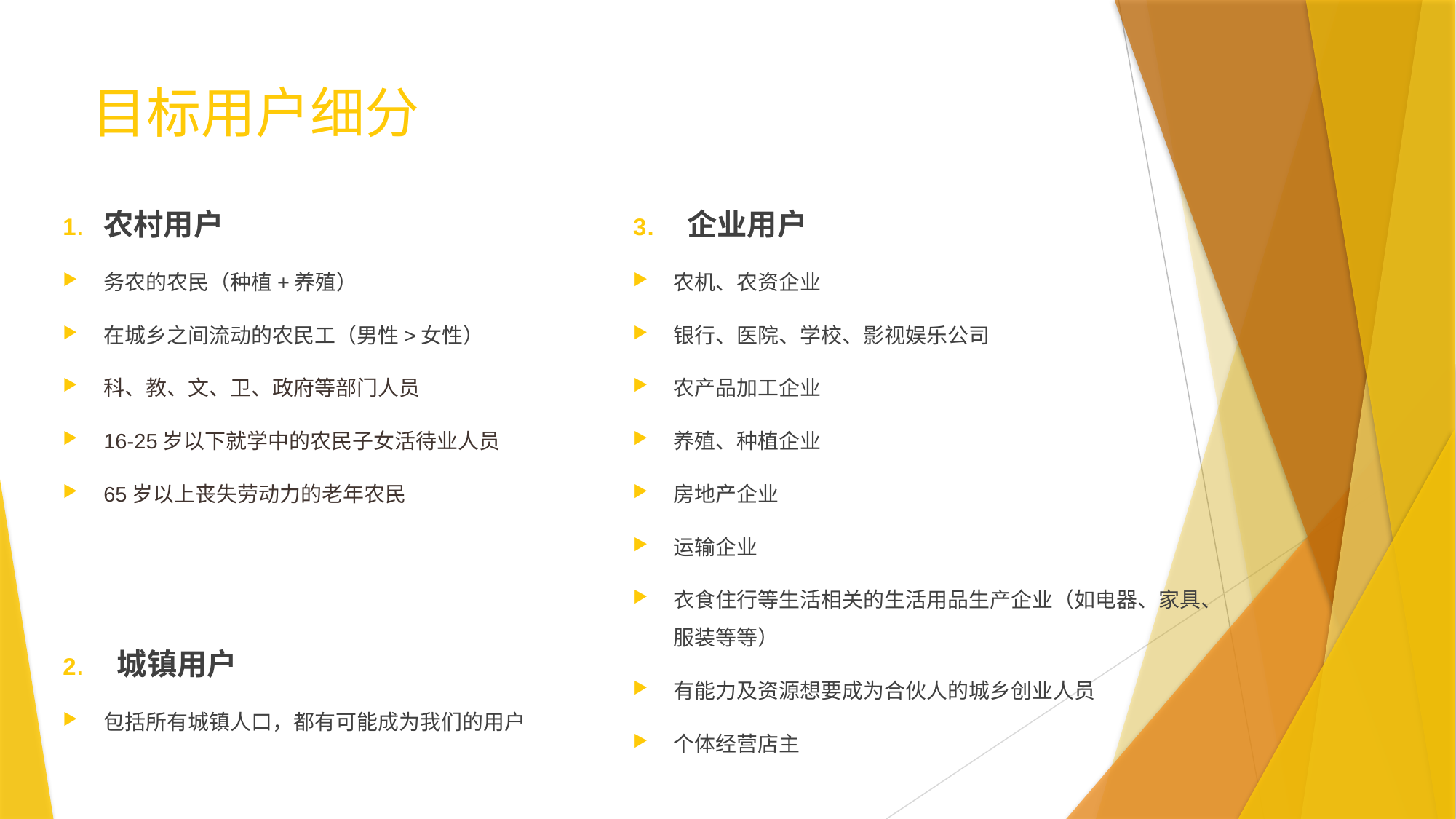

# 目标用户细分
农村用户
务农的农民（种植+养殖）
在城乡之间流动的农民工（男性>女性）
科、教、文、卫、政府等部门人员
16-25岁以下就学中的农民子女活待业人员
65岁以上丧失劳动力的老年农民

城镇用户
包括所有城镇人口，都有可能成为我们的用户
企业用户
农机、农资企业
银行、医院、学校、影视娱乐公司
农产品加工企业
养殖、种植企业
房地产企业
运输企业
衣食住行等生活相关的生活用品生产企业（如电器、家具、服装等等）
有能力及资源想要成为合伙人的城乡创业人员
个体经营店主